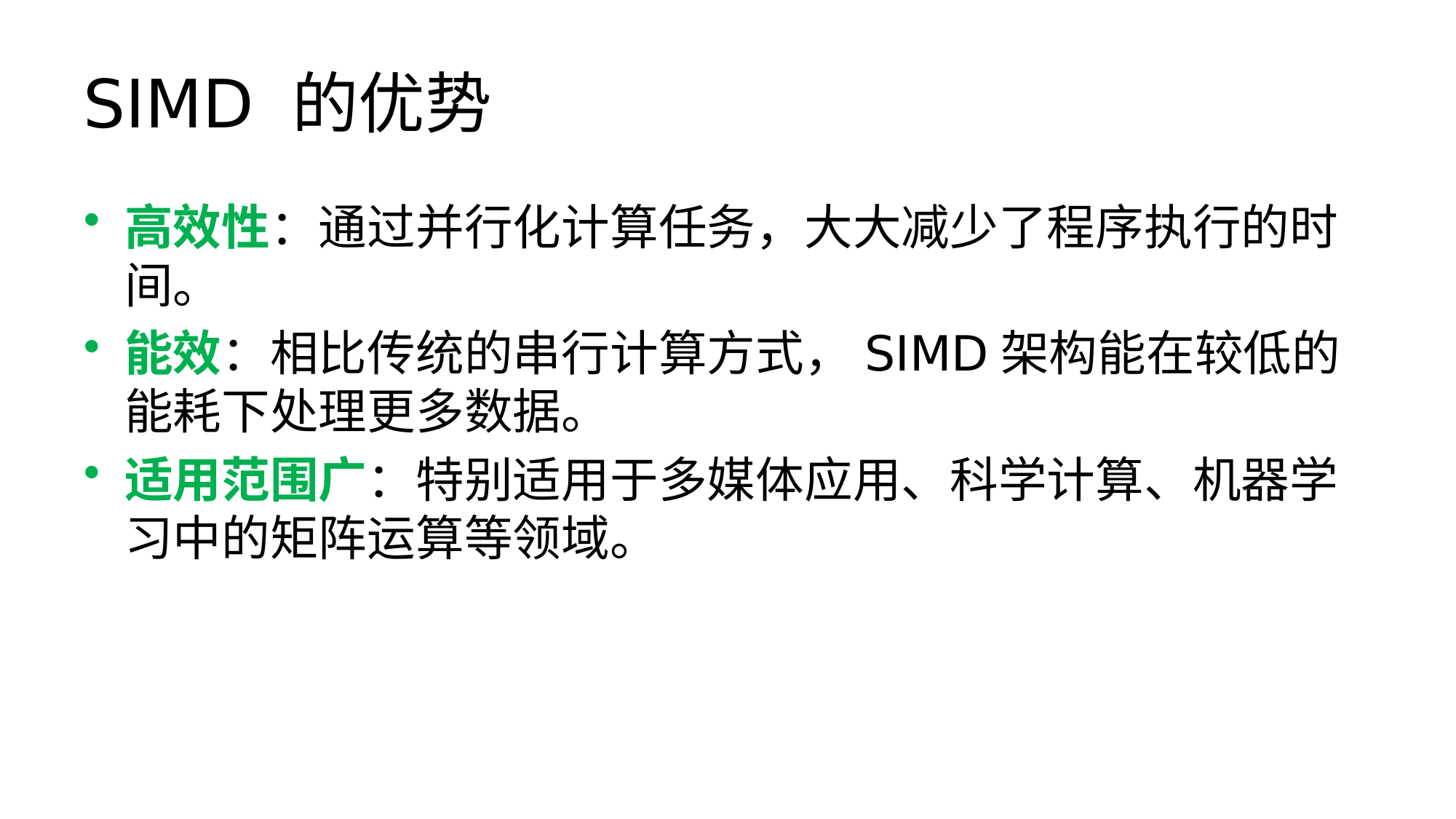

# SIMD 的优势
高效性：通过并行化计算任务，大大减少了程序执行的时间。
能效：相比传统的串行计算方式，SIMD架构能在较低的能耗下处理更多数据。
适用范围广：特别适用于多媒体应用、科学计算、机器学习中的矩阵运算等领域。
11